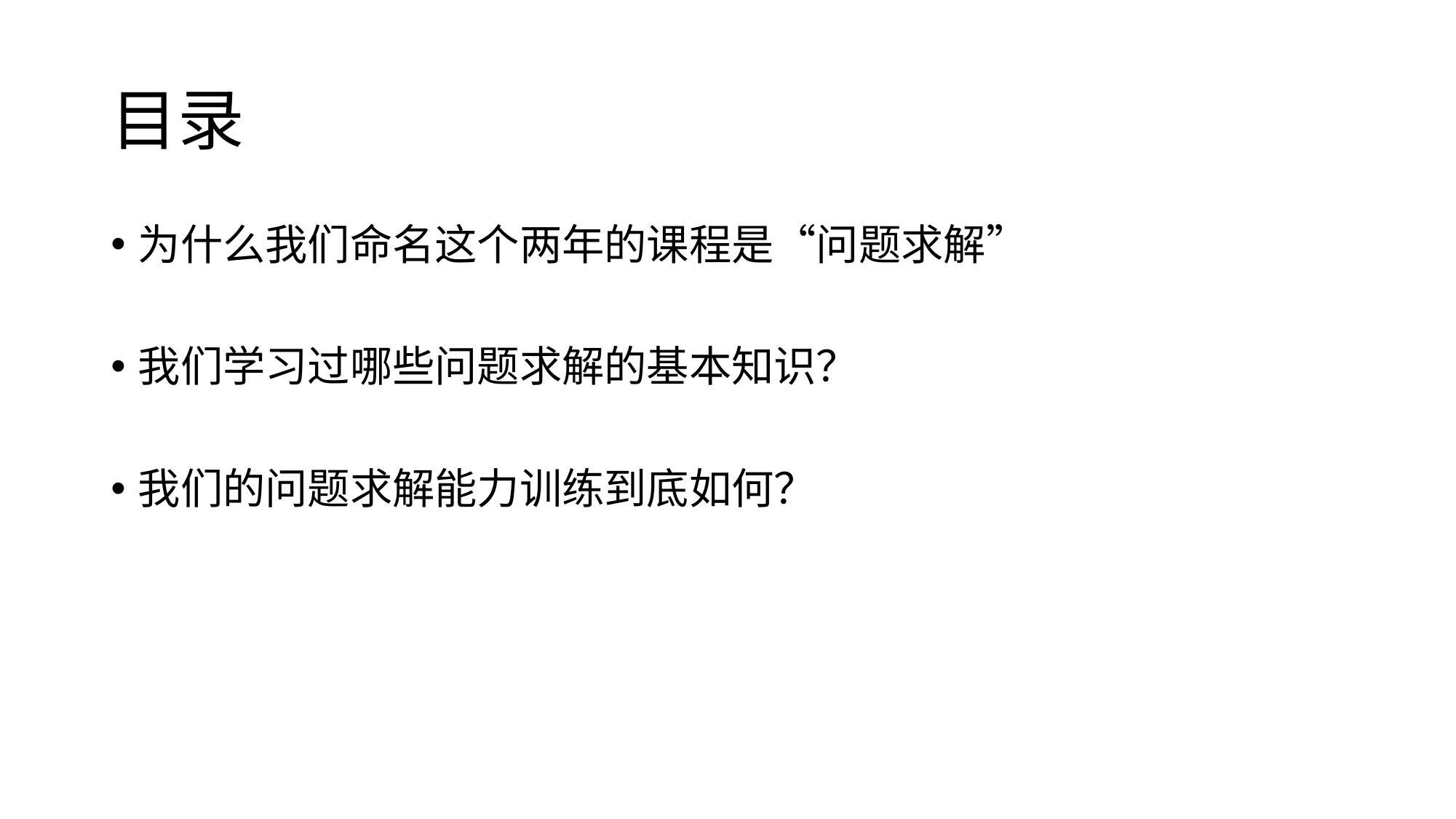

# 目录
为什么我们命名这个两年的课程是“问题求解”

我们学习过哪些问题求解的基本知识？

我们的问题求解能力训练到底如何？